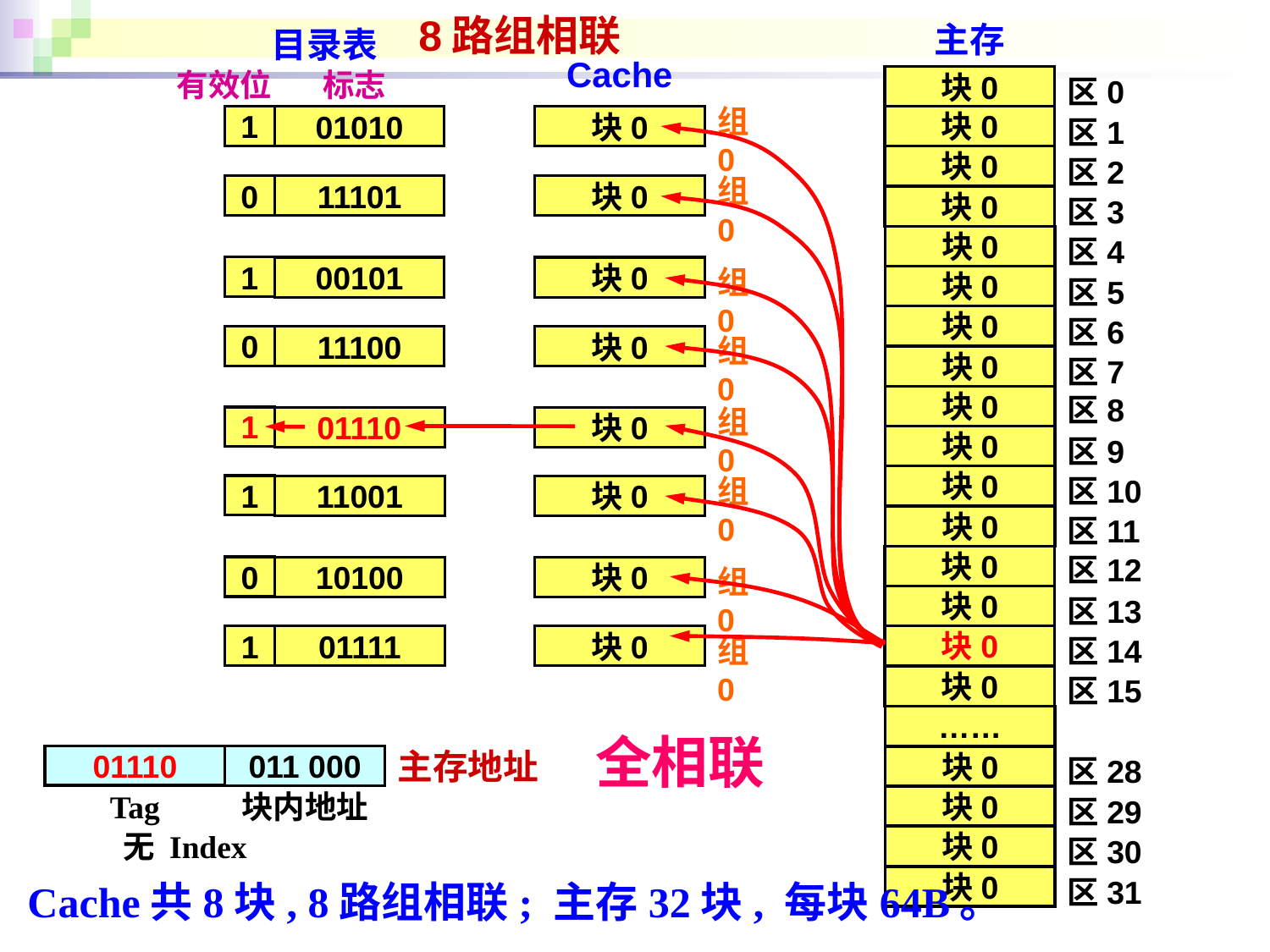

8路组相联
主存
目录表
Cache
区0
有效位
标志
块0
组0
区1
1
块0
01010
块0

块0
区2
组0
0
11101
块0
区3
块0

区4
块0
组0
1
00101
块0
块0
区5

块0
区6
组0
0
11100
块0

区7
块0
区8
块0
组0
0
01101
块0
1
01110
区9

块0
组0
区10
块0
1
11001
块0

区11
块0
区12
块0
组0
0
10100
块0

区13
块0
组0
区14
块0
1
01111
块0

区15
块0
……
全相联
区28
01110
011 000
主存地址
块0
Tag
块内地址
区29
块0
无 Index
区30
块0
Cache共8块, 8路组相联; 主存32块, 每块64B。
区31
块0